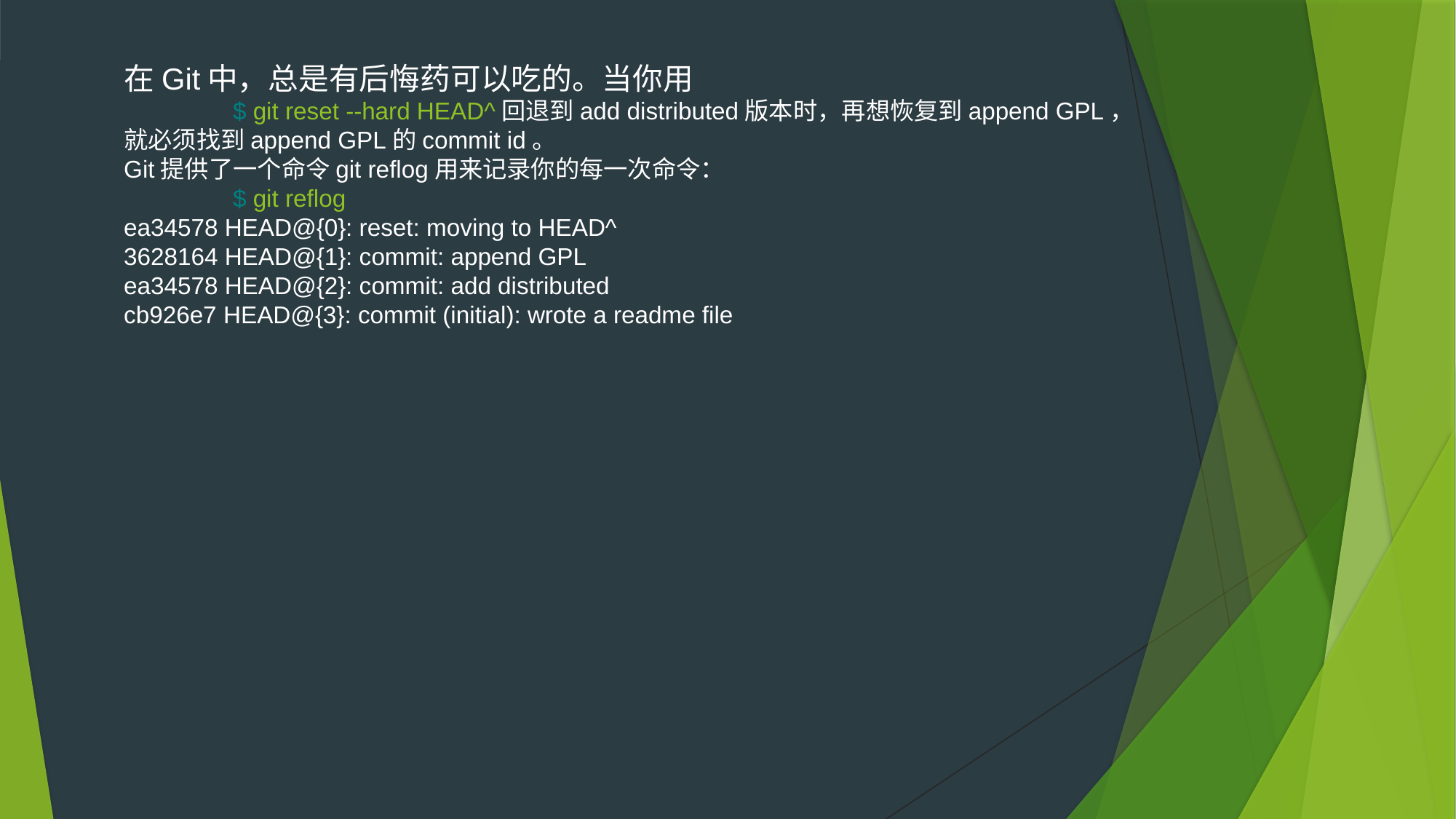

在Git中，总是有后悔药可以吃的。当你用
	$ git reset --hard HEAD^回退到add distributed版本时，再想恢复到append GPL，就必须找到append GPL的commit id。
Git提供了一个命令git reflog用来记录你的每一次命令：
	$ git reflog
ea34578 HEAD@{0}: reset: moving to HEAD^
3628164 HEAD@{1}: commit: append GPL
ea34578 HEAD@{2}: commit: add distributed
cb926e7 HEAD@{3}: commit (initial): wrote a readme file